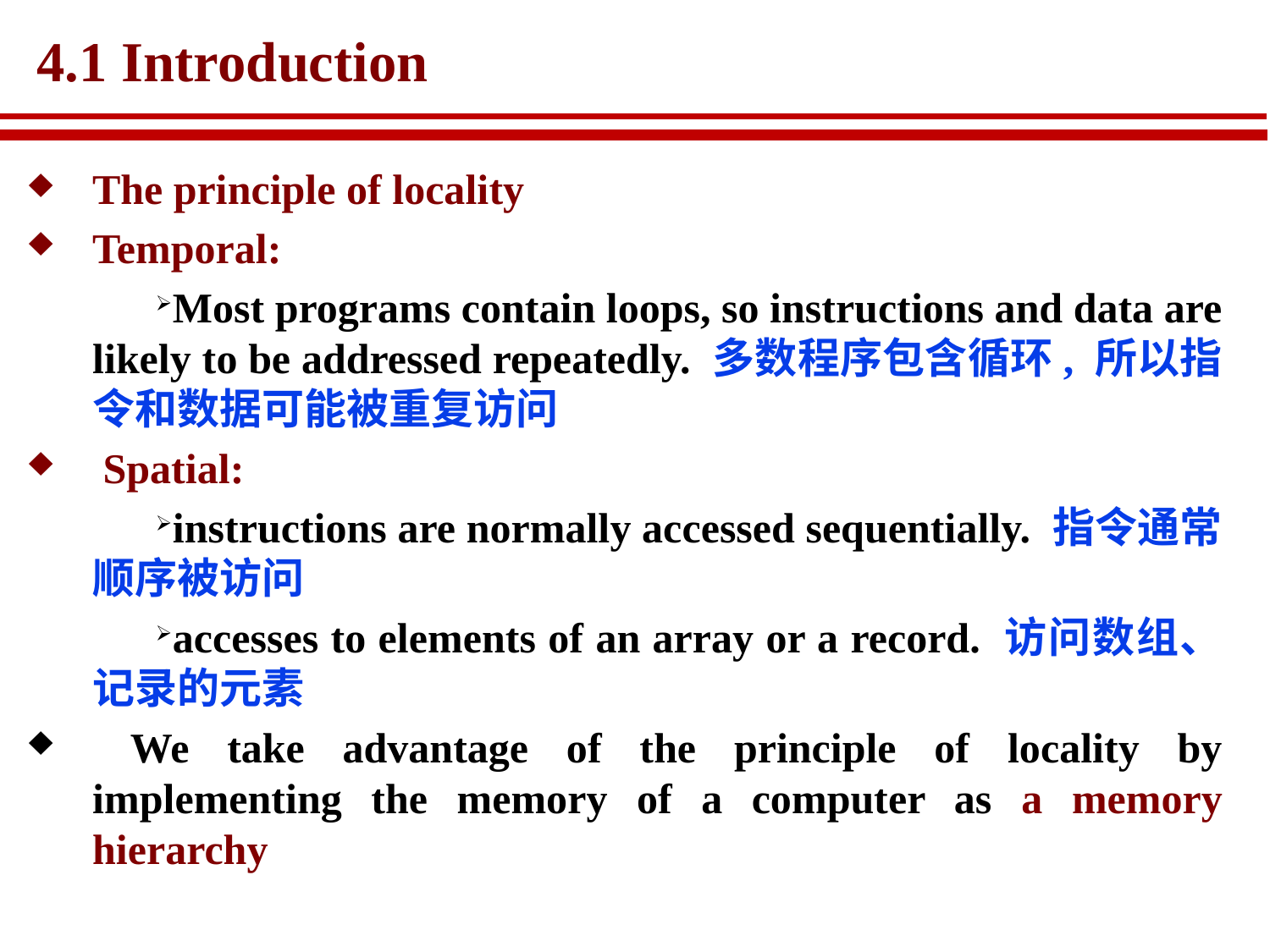

# 4.1 Introduction
The principle of locality
Temporal:
Most programs contain loops, so instructions and data are likely to be addressed repeatedly. 多数程序包含循环, 所以指令和数据可能被重复访问
 Spatial:
instructions are normally accessed sequentially. 指令通常顺序被访问
accesses to elements of an array or a record. 访问数组、记录的元素
 We take advantage of the principle of locality by implementing the memory of a computer as a memory hierarchy